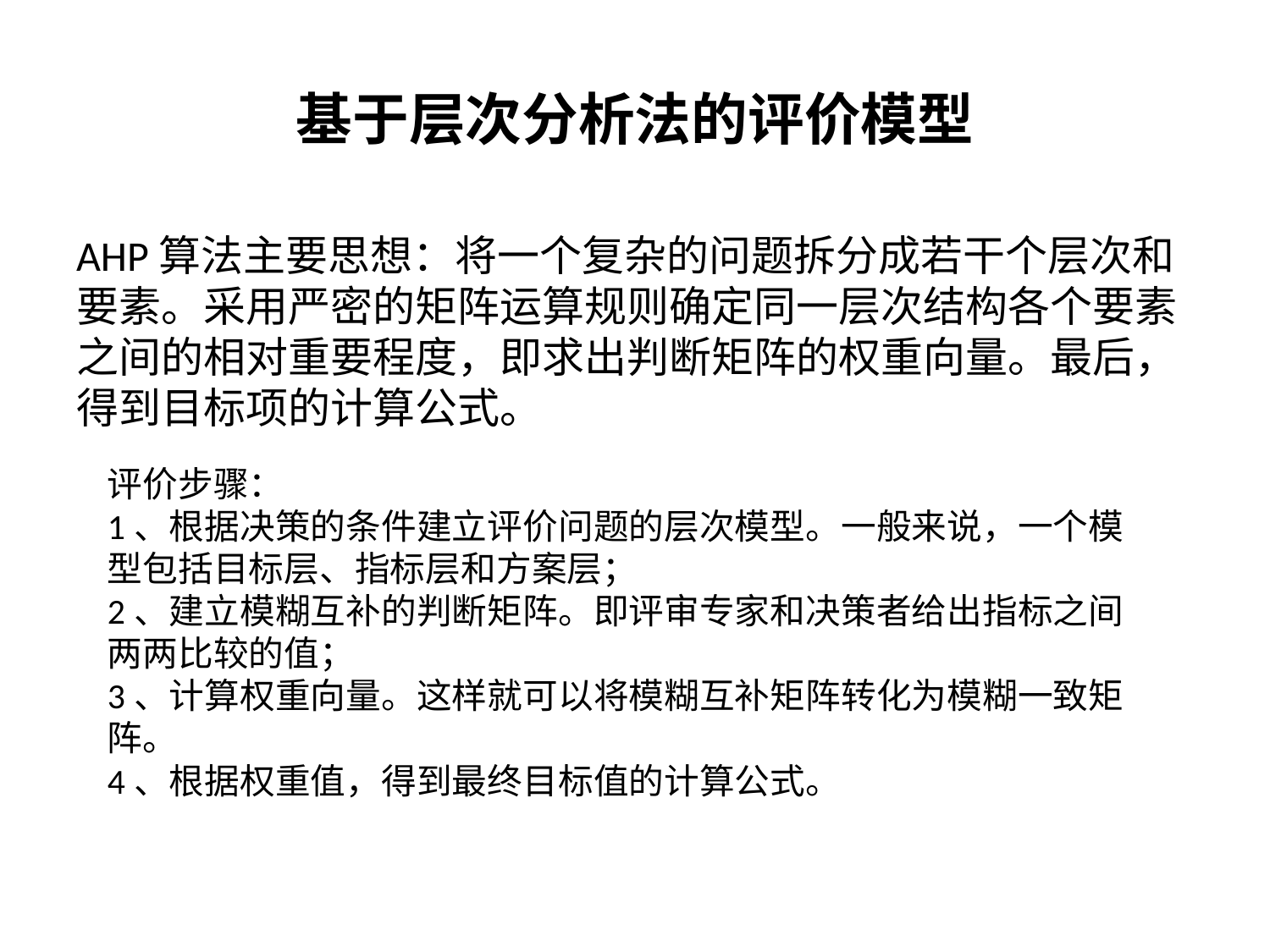

# 基于层次分析法的评价模型
AHP算法主要思想：将一个复杂的问题拆分成若干个层次和要素。采用严密的矩阵运算规则确定同一层次结构各个要素之间的相对重要程度，即求出判断矩阵的权重向量。最后，得到目标项的计算公式。

评价步骤：
1、根据决策的条件建立评价问题的层次模型。一般来说，一个模型包括目标层、指标层和方案层；
2、建立模糊互补的判断矩阵。即评审专家和决策者给出指标之间两两比较的值；
3、计算权重向量。这样就可以将模糊互补矩阵转化为模糊一致矩阵。
4、根据权重值，得到最终目标值的计算公式。